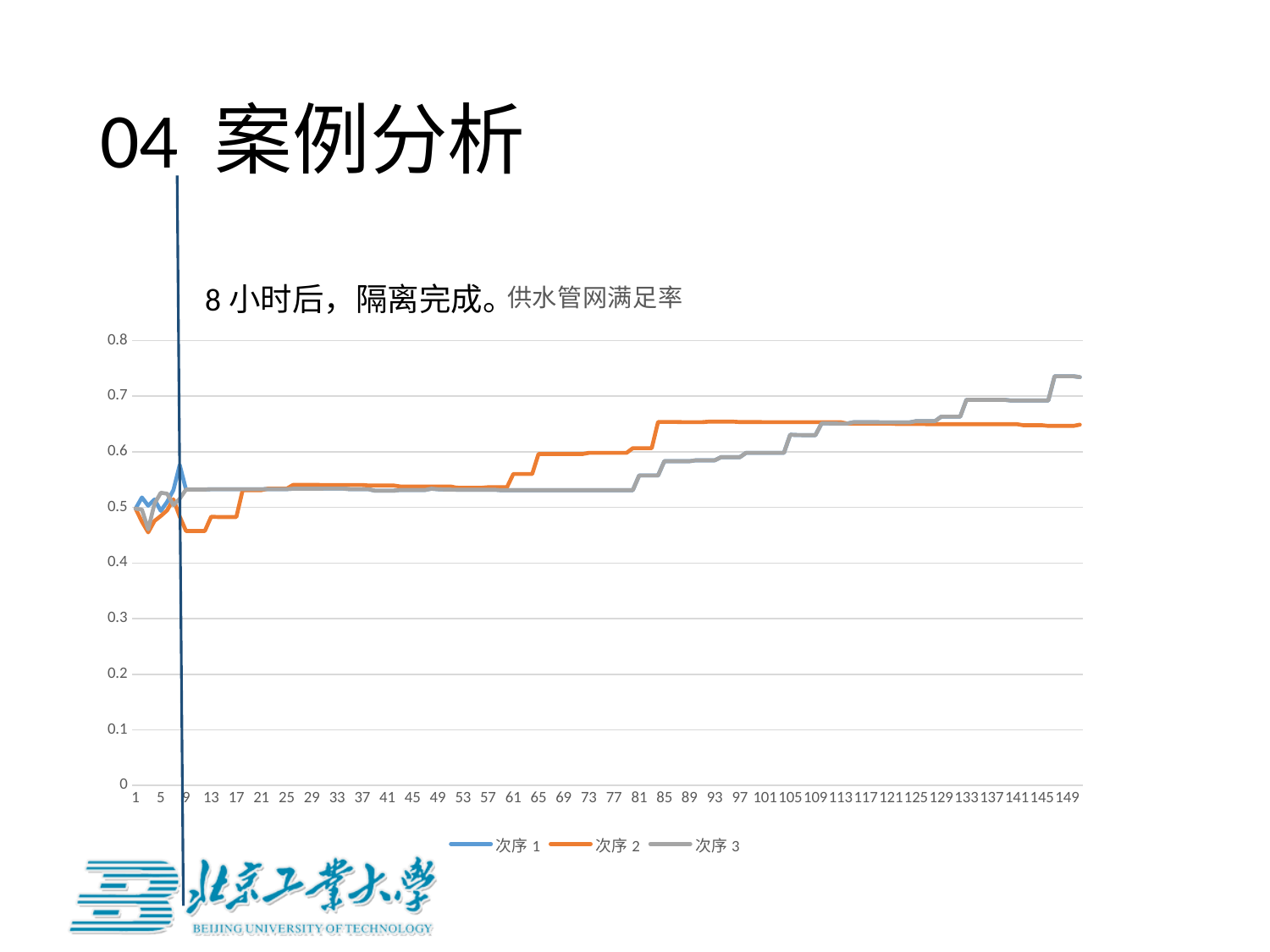

# 04 案例分析

### Chart: 供水管网满足率

| Category | 次序1 | 次序2 | 次序3 |
|---|---|---|---|
8小时后，隔离完成。